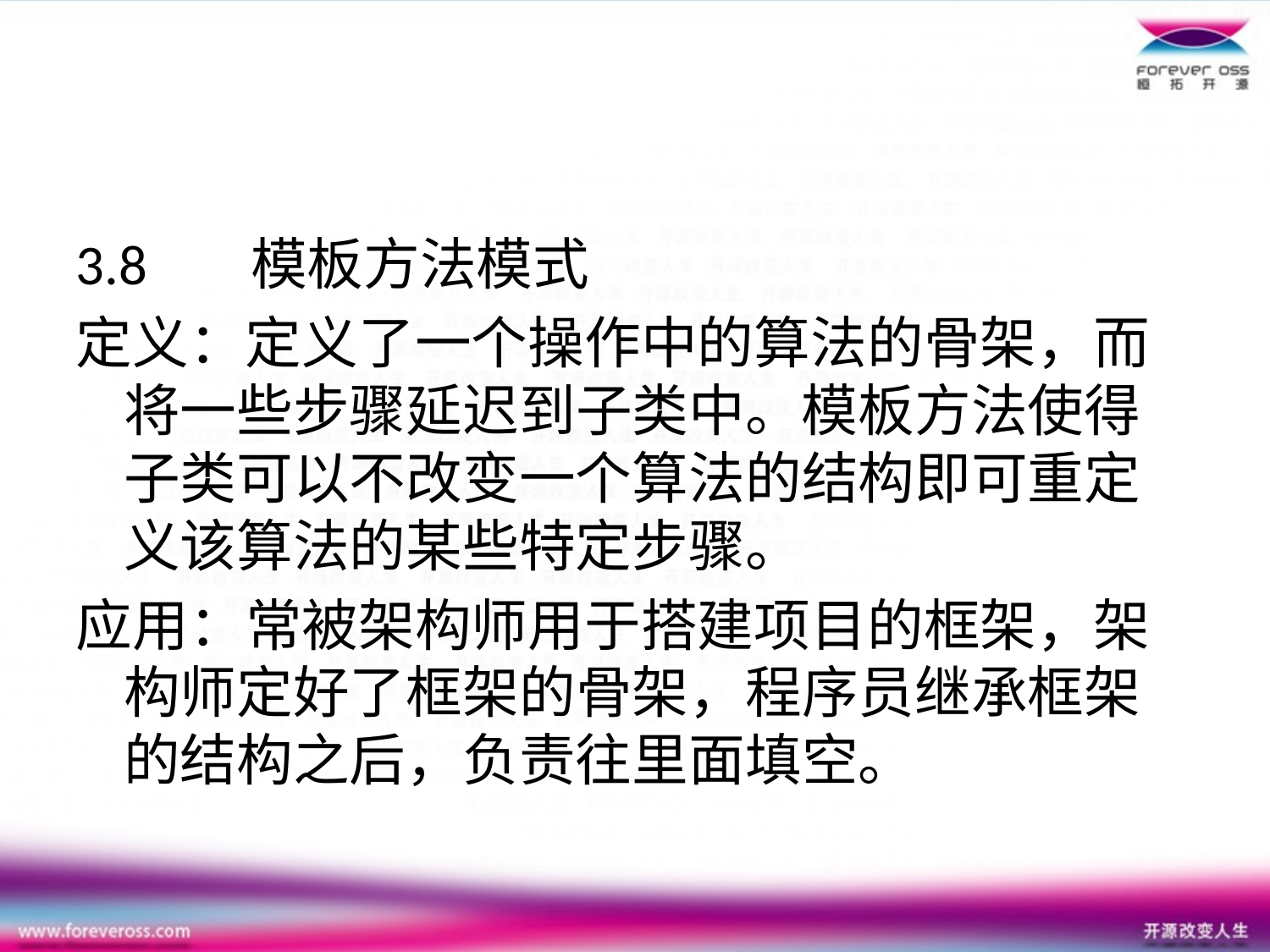

#
3.8	模板方法模式
定义：定义了一个操作中的算法的骨架，而将一些步骤延迟到子类中。模板方法使得子类可以不改变一个算法的结构即可重定义该算法的某些特定步骤。
应用：常被架构师用于搭建项目的框架，架构师定好了框架的骨架，程序员继承框架的结构之后，负责往里面填空。